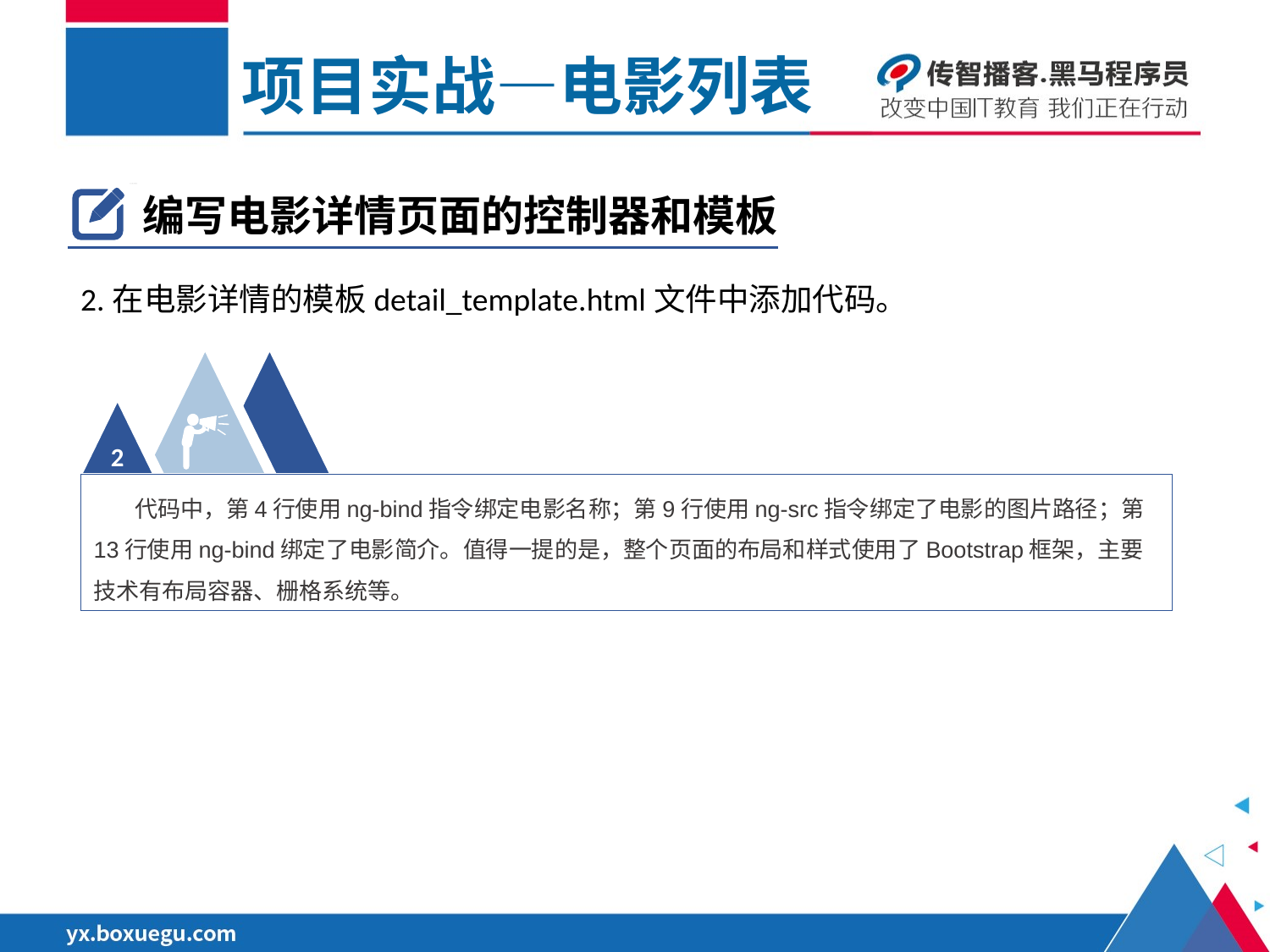

项目实战—电影列表
编写电影详情页面的控制器和模板

2.在电影详情的模板detail_template.html文件中添加代码。

2

       代码中，第4行使用ng-bind指令绑定电影名称；第9行使用ng-src指令绑定了电影的图片路径；第13行使用ng-bind绑定了电影简介。值得一提的是，整个页面的布局和样式使用了Bootstrap框架，主要技术有布局容器、栅格系统等。